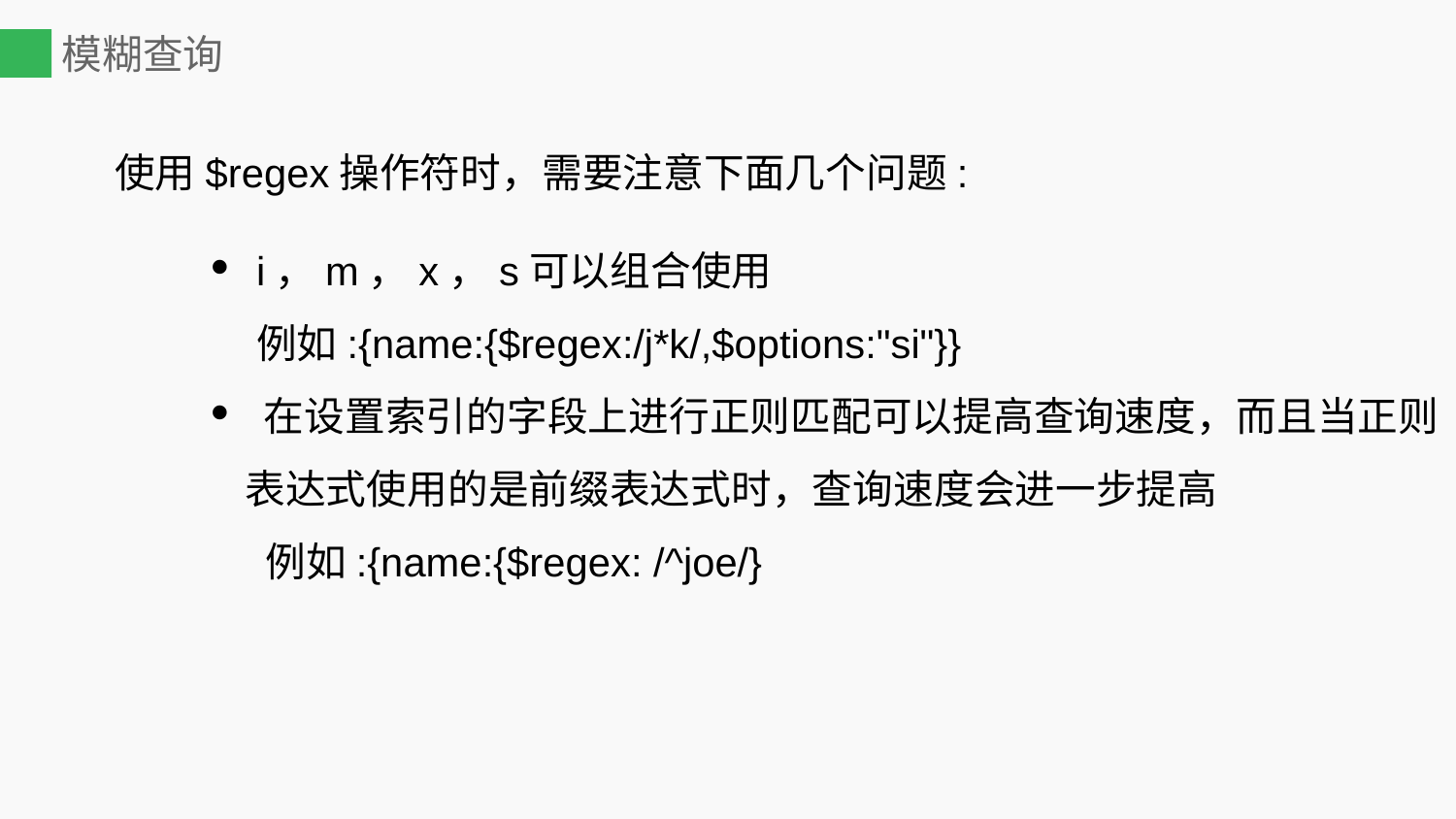

# 模糊查询
使用$regex操作符时，需要注意下面几个问题:
 i，m，x，s可以组合使用
    例如:{name:{$regex:/j*k/,$options:"si"}}
 在设置索引的字段上进行正则匹配可以提高查询速度，而且当正则表达式使用的是前缀表达式时，查询速度会进一步提高
     例如:{name:{$regex: /^joe/}